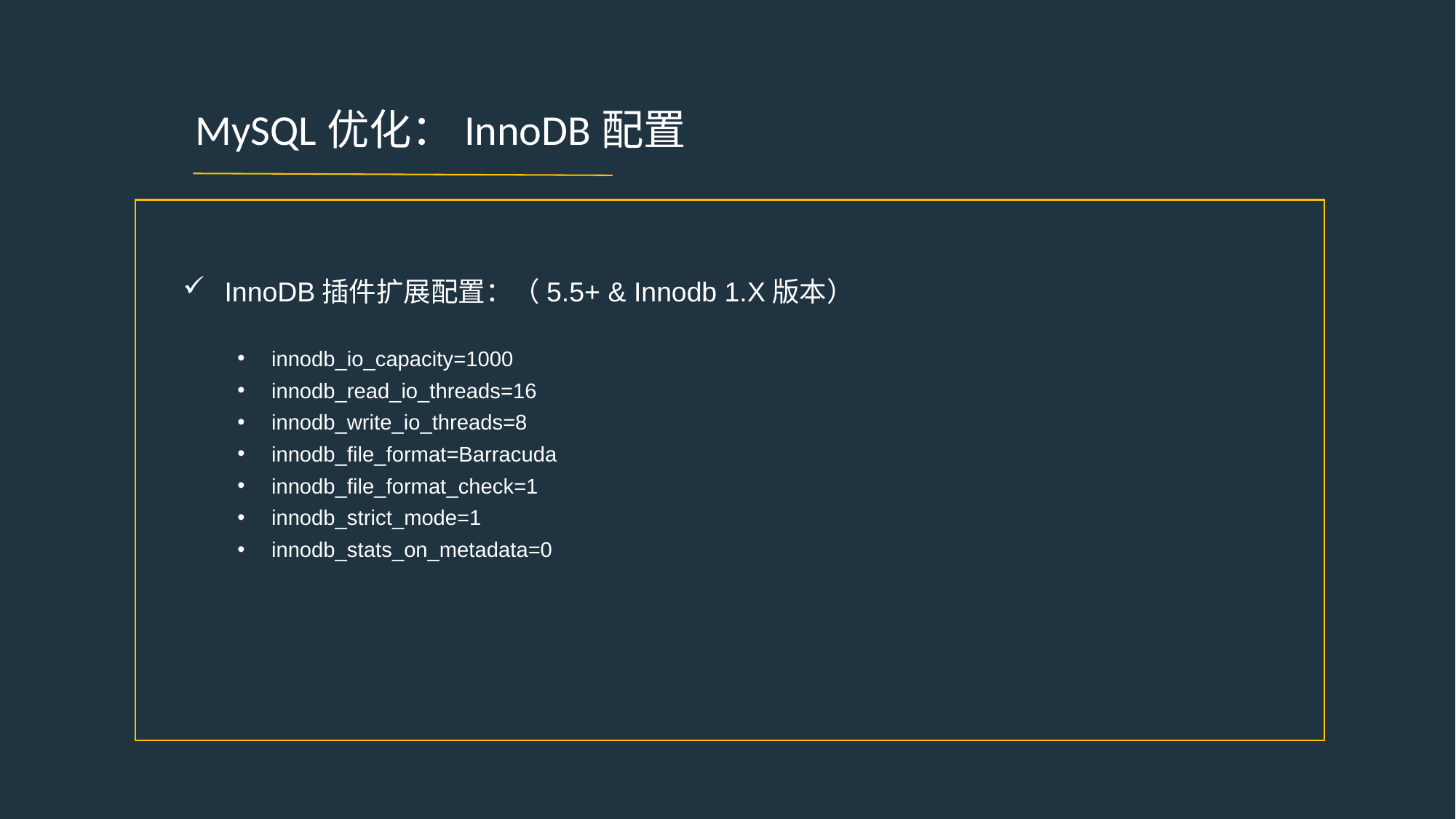

MySQL优化：InnoDB配置

 InnoDB插件扩展配置：（5.5+ & Innodb 1.X版本）

innodb_io_capacity=1000
innodb_read_io_threads=16
innodb_write_io_threads=8
innodb_file_format=Barracuda
innodb_file_format_check=1
innodb_strict_mode=1
innodb_stats_on_metadata=0